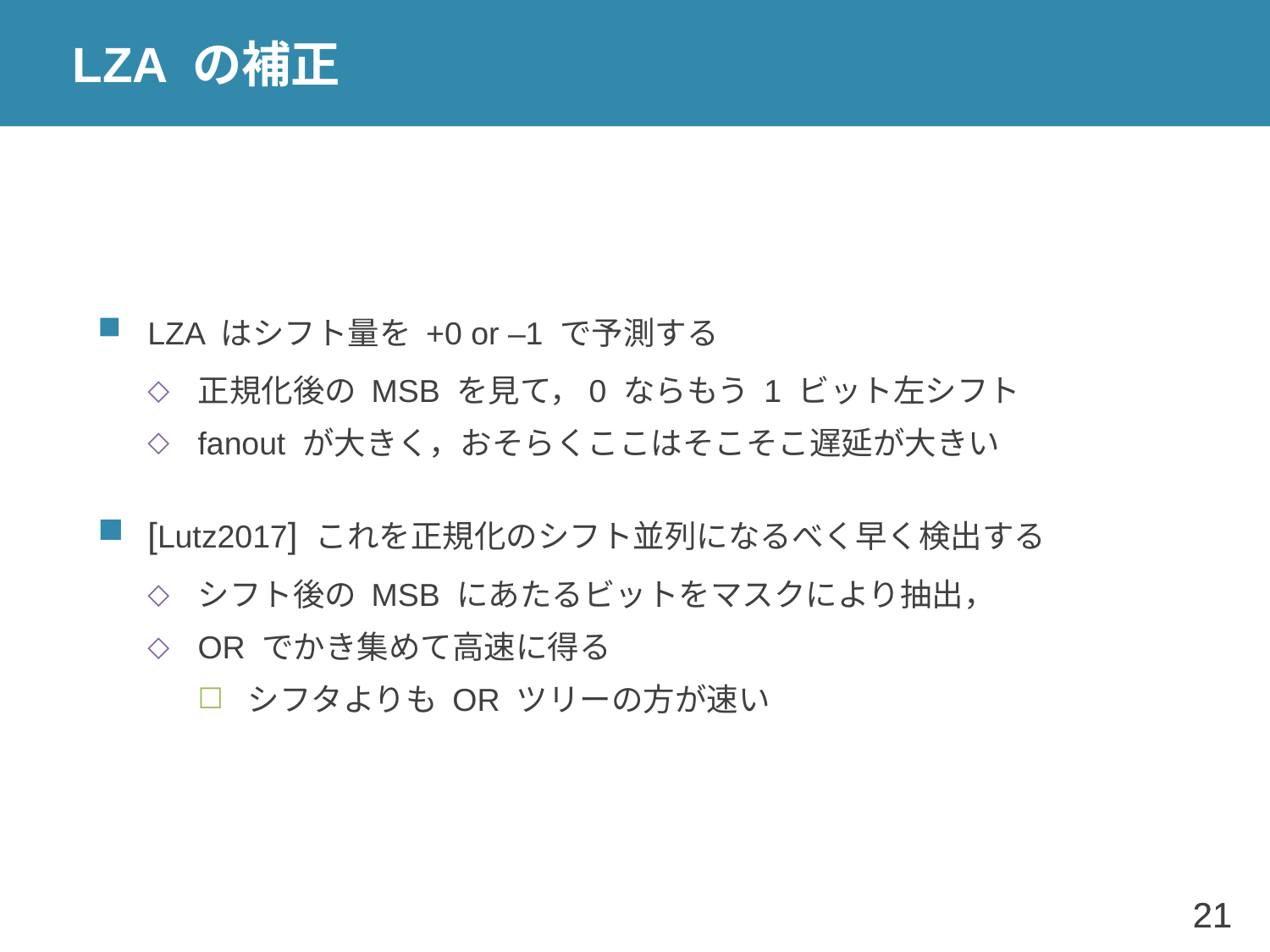

# LZA の補正
LZA はシフト量を +0 or –1 で予測する
正規化後の MSB を見て，0 ならもう 1 ビット左シフト
fanout が大きく，おそらくここはそこそこ遅延が大きい
[Lutz2017] これを正規化のシフト並列になるべく早く検出する
シフト後の MSB にあたるビットをマスクにより抽出，
OR でかき集めて高速に得る
シフタよりも OR ツリーの方が速い